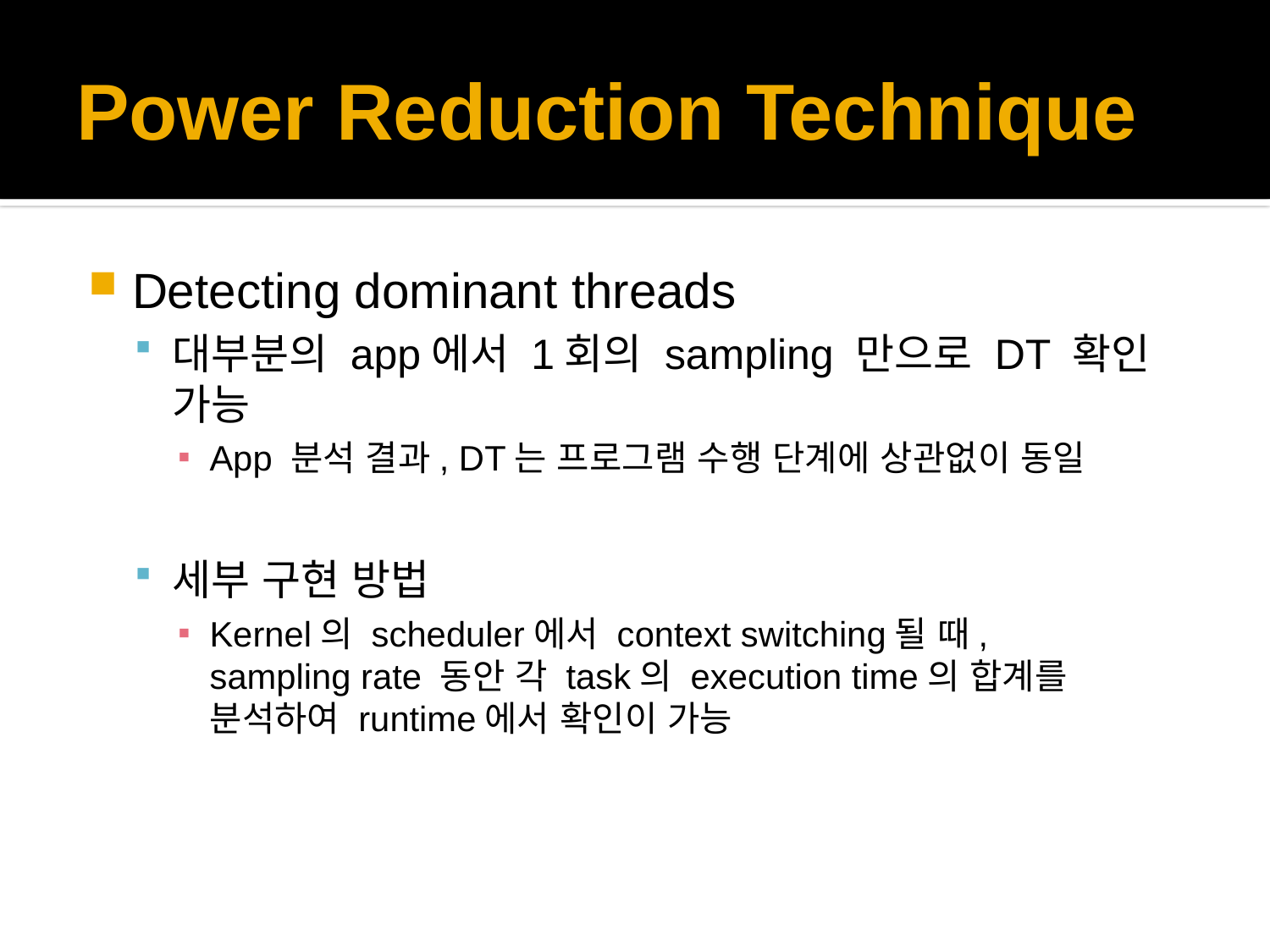

# Power Reduction Technique
Detecting dominant threads
대부분의 app에서 1회의 sampling 만으로 DT 확인 가능
App 분석 결과, DT는 프로그램 수행 단계에 상관없이 동일

세부 구현 방법
Kernel의 scheduler에서 context switching될 때,
sampling rate 동안 각 task의 execution time의 합계를 분석하여 runtime에서 확인이 가능